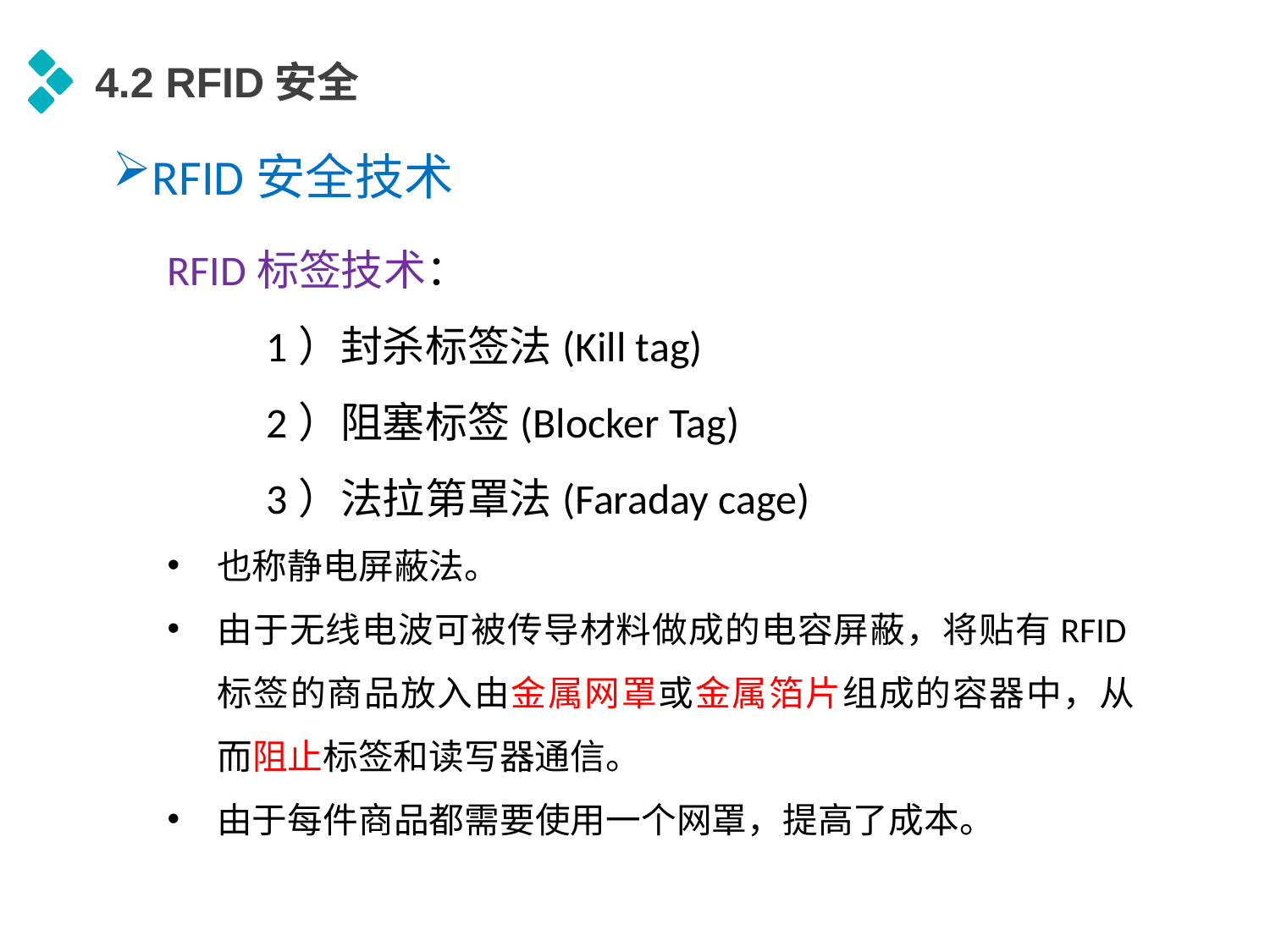

4.2 RFID安全

RFID安全技术
RFID标签技术：
1）封杀标签法(Kill tag)
2）阻塞标签(Blocker Tag)
3）法拉第罩法(Faraday cage)
也称静电屏蔽法。
由于无线电波可被传导材料做成的电容屏蔽，将贴有RFID标签的商品放入由金属网罩或金属箔片组成的容器中，从而阻止标签和读写器通信。
由于每件商品都需要使用一个网罩，提高了成本。